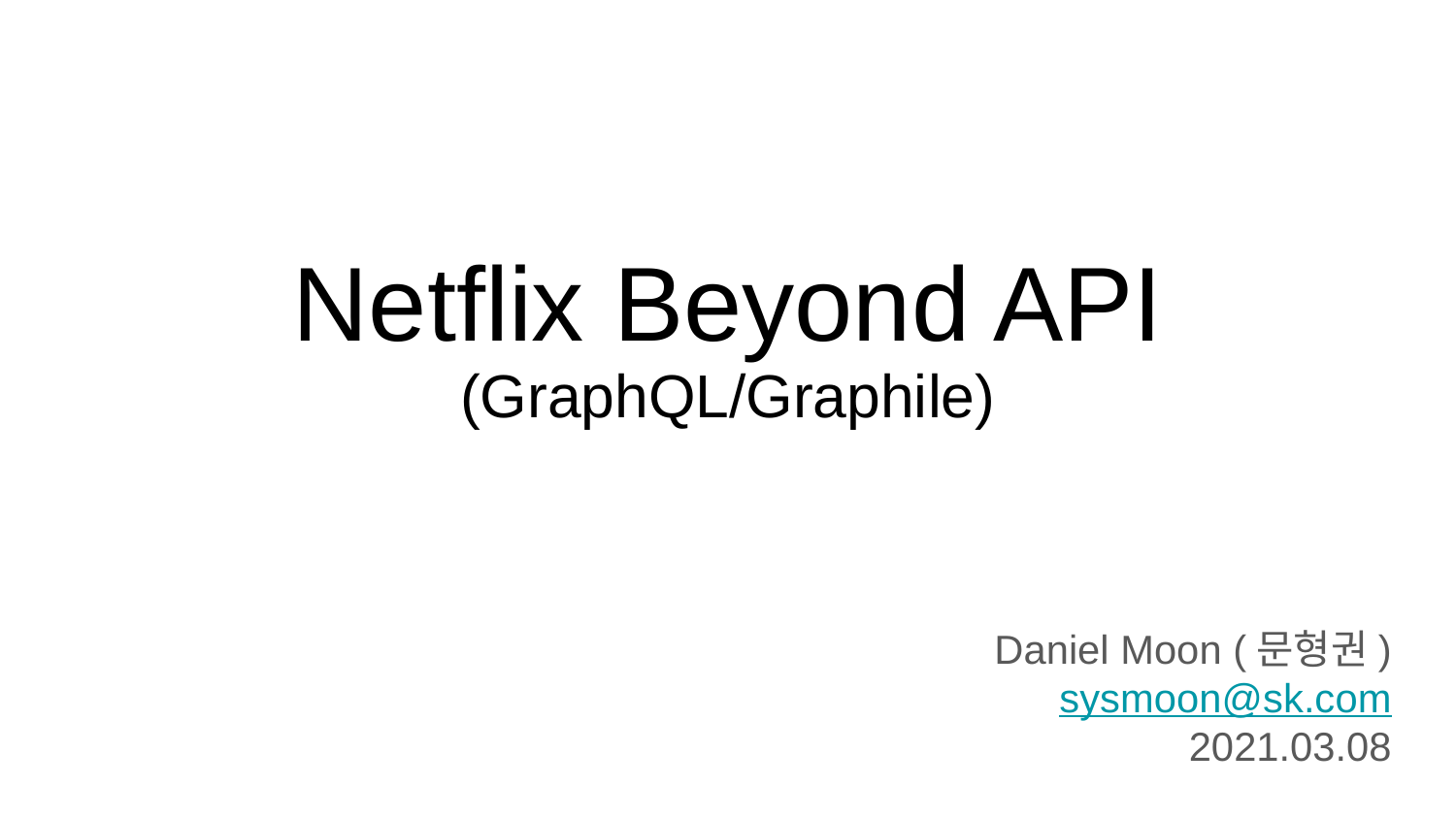

# Netflix Beyond API
(GraphQL/Graphile)
Daniel Moon (문형권)
sysmoon@sk.com
2021.03.08